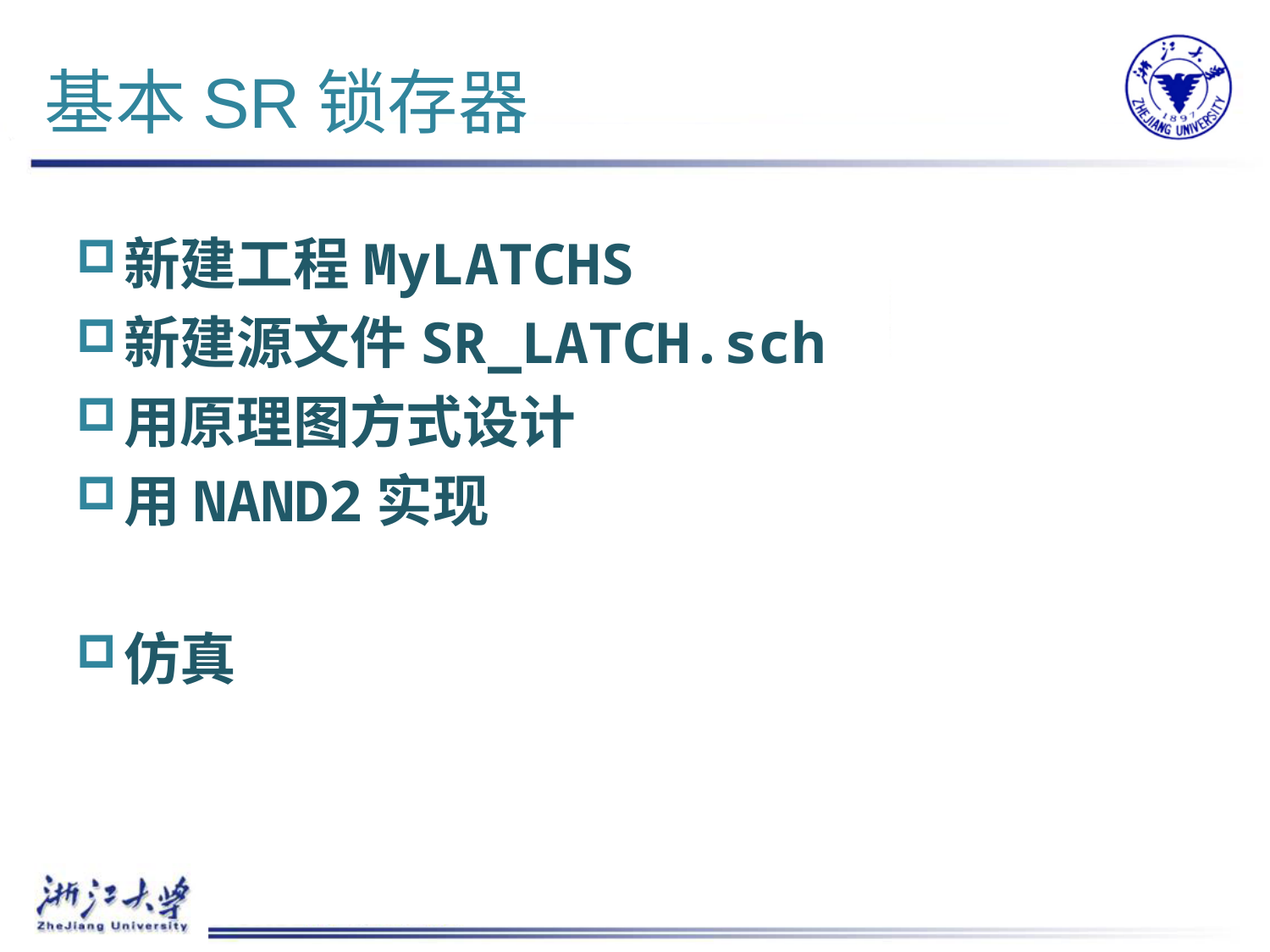

# 基本SR锁存器
新建工程MyLATCHS
新建源文件SR_LATCH.sch
用原理图方式设计
用NAND2实现

仿真